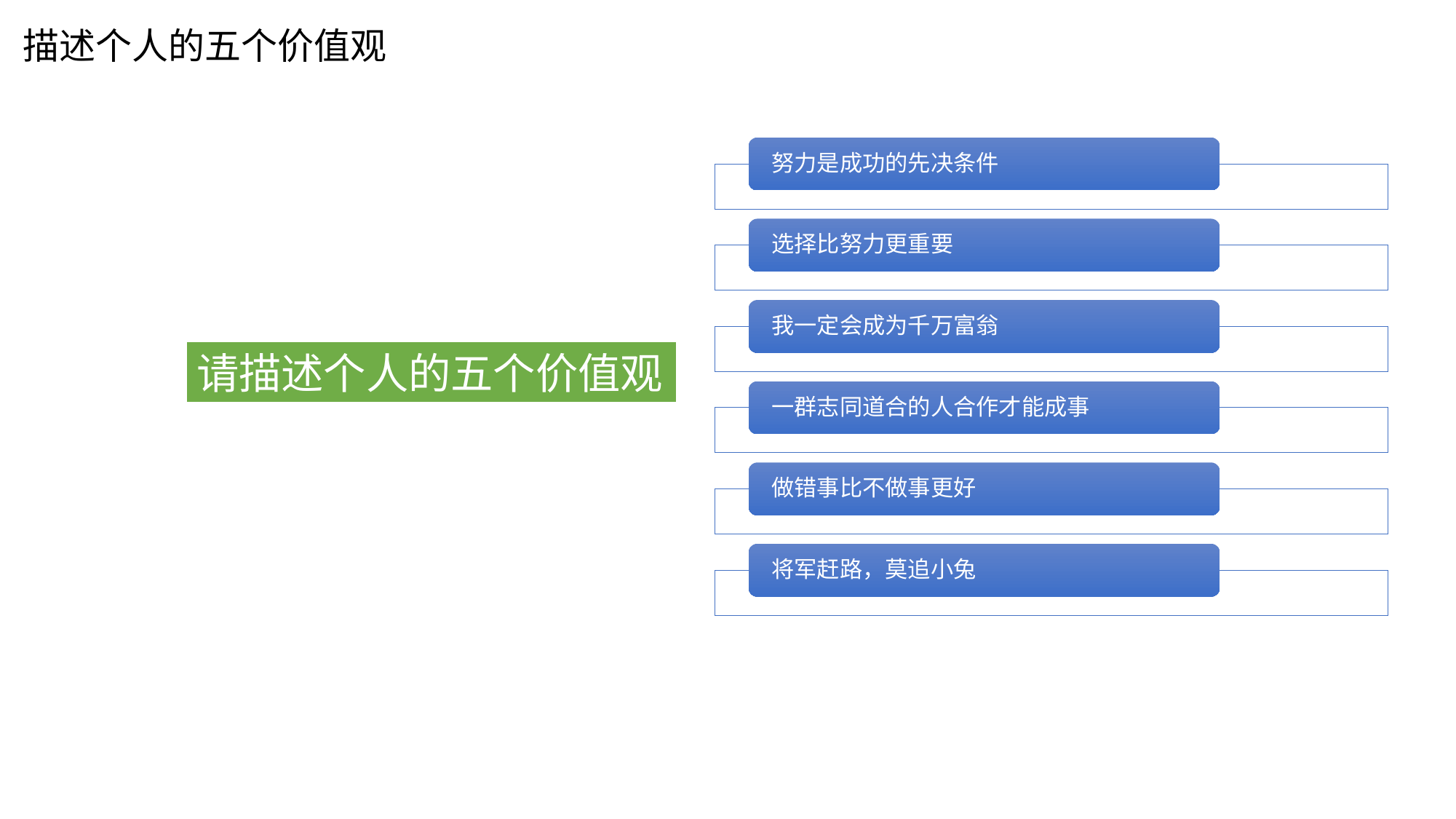

# 描述个人的五个价值观
努力是成功的先决条件
选择比努力更重要
我一定会成为千万富翁
一群志同道合的人合作才能成事
做错事比不做事更好
将军赶路，莫追小兔
请描述个人的五个价值观